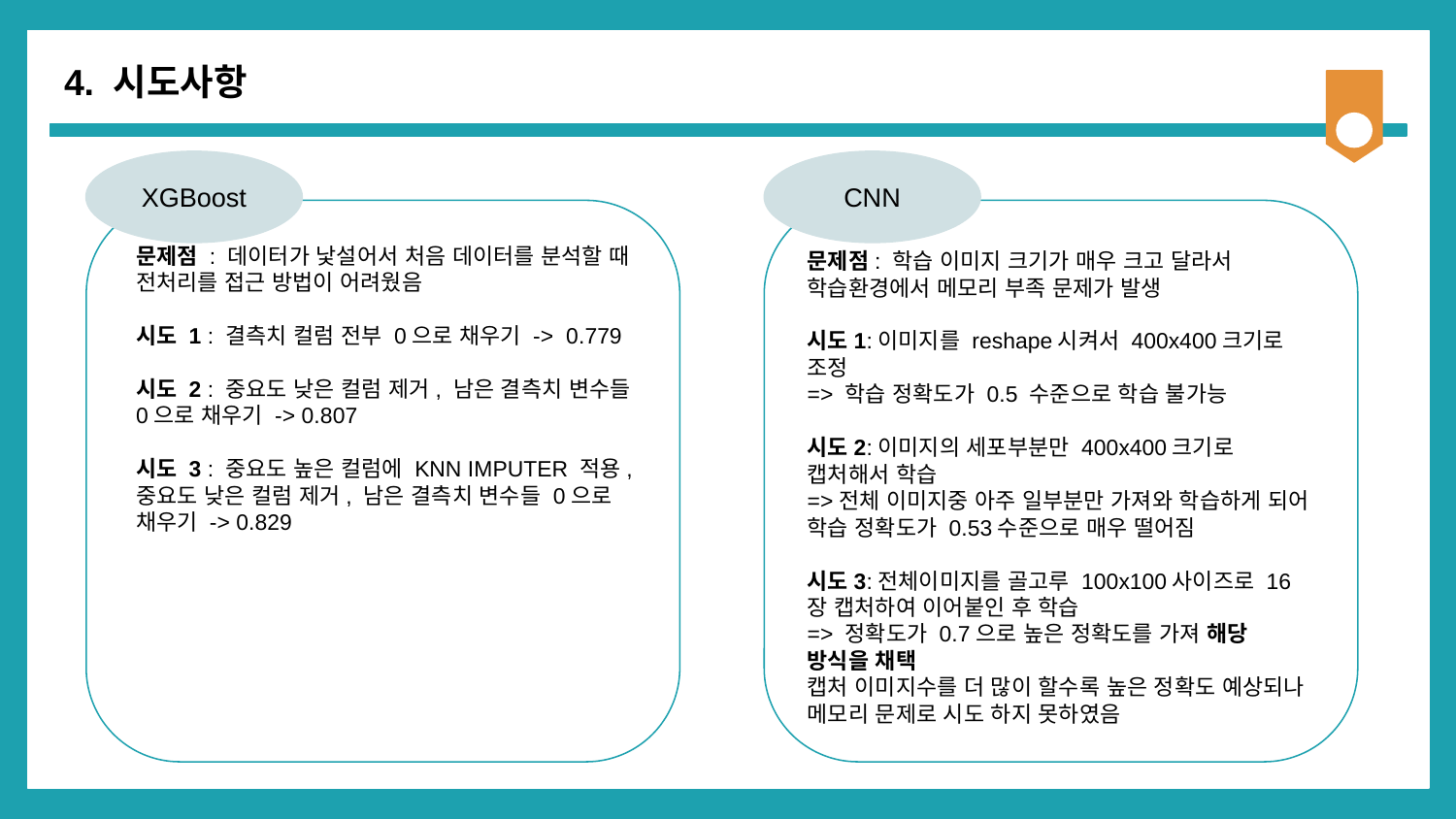

4. 시도사항
#

XGBoost
CNN

문제점 : 데이터가 낯설어서 처음 데이터를 분석할 때 전처리를 접근 방법이 어려웠음

시도 1 : 결측치 컬럼 전부 0으로 채우기 ->  0.779

시도 2 : 중요도 낮은 컬럼 제거, 남은 결측치 변수들 0으로 채우기 -> 0.807

시도 3 : 중요도 높은 컬럼에 KNN IMPUTER 적용,  중요도 낮은 컬럼 제거, 남은 결측치 변수들 0으로 채우기 -> 0.829
문제점: 학습 이미지 크기가 매우 크고 달라서 학습환경에서 메모리 부족 문제가 발생

시도1:이미지를 reshape시켜서 400x400크기로 조정
=> 학습 정확도가 0.5 수준으로 학습 불가능

시도2:이미지의 세포부분만 400x400크기로 캡처해서 학습
=>전체 이미지중 아주 일부분만 가져와 학습하게 되어 학습 정확도가 0.53수준으로 매우 떨어짐

시도3:전체이미지를 골고루 100x100사이즈로 16장 캡처하여 이어붙인 후 학습
=> 정확도가 0.7으로 높은 정확도를 가져 해당 방식을 채택
캡처 이미지수를 더 많이 할수록 높은 정확도 예상되나 메모리 문제로 시도 하지 못하였음